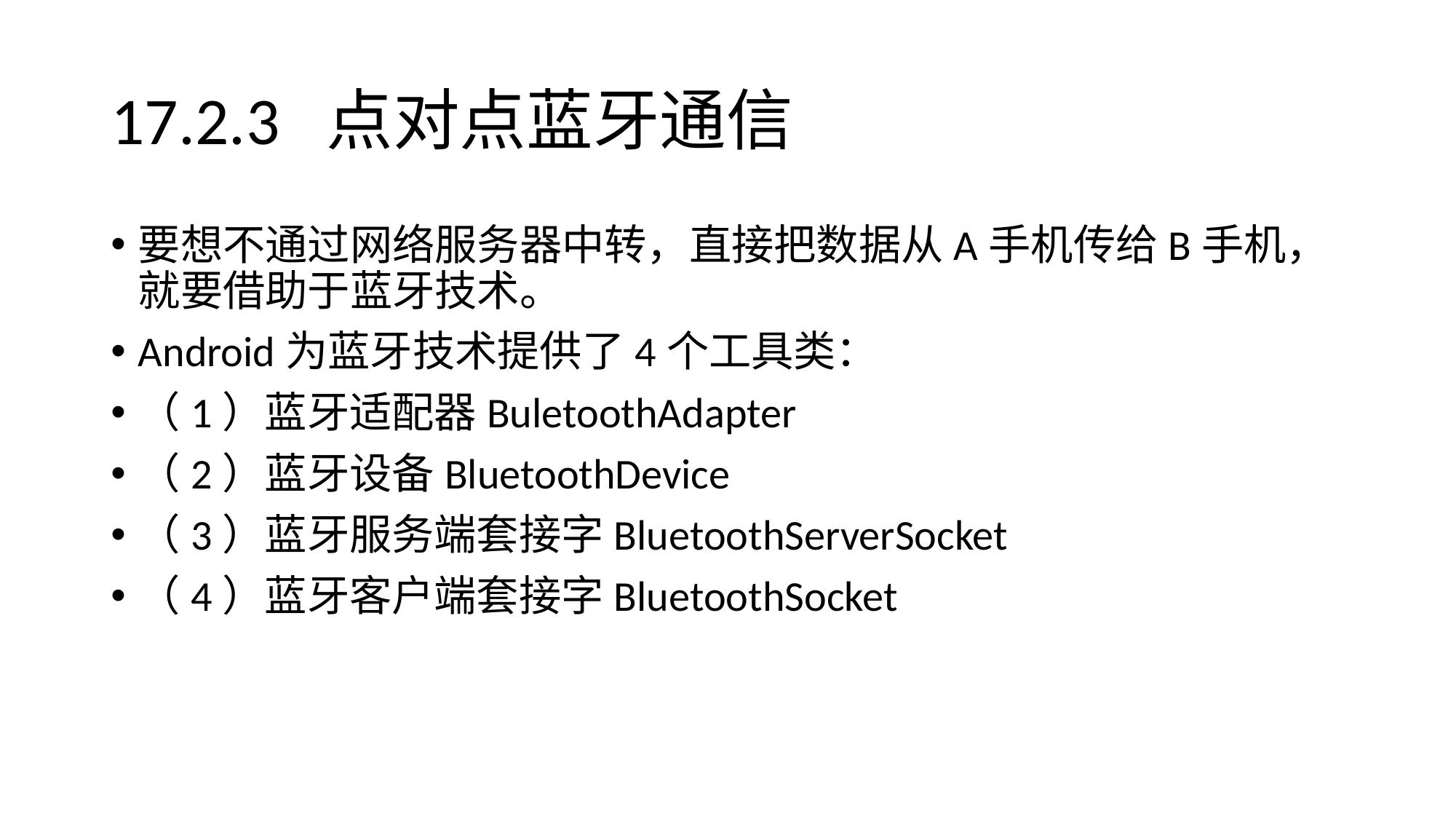

# 17.2.3  点对点蓝牙通信
要想不通过网络服务器中转，直接把数据从A手机传给B手机，就要借助于蓝牙技术。
Android为蓝牙技术提供了4个工具类：
（1）蓝牙适配器BuletoothAdapter
（2）蓝牙设备BluetoothDevice
（3）蓝牙服务端套接字BluetoothServerSocket
（4）蓝牙客户端套接字BluetoothSocket